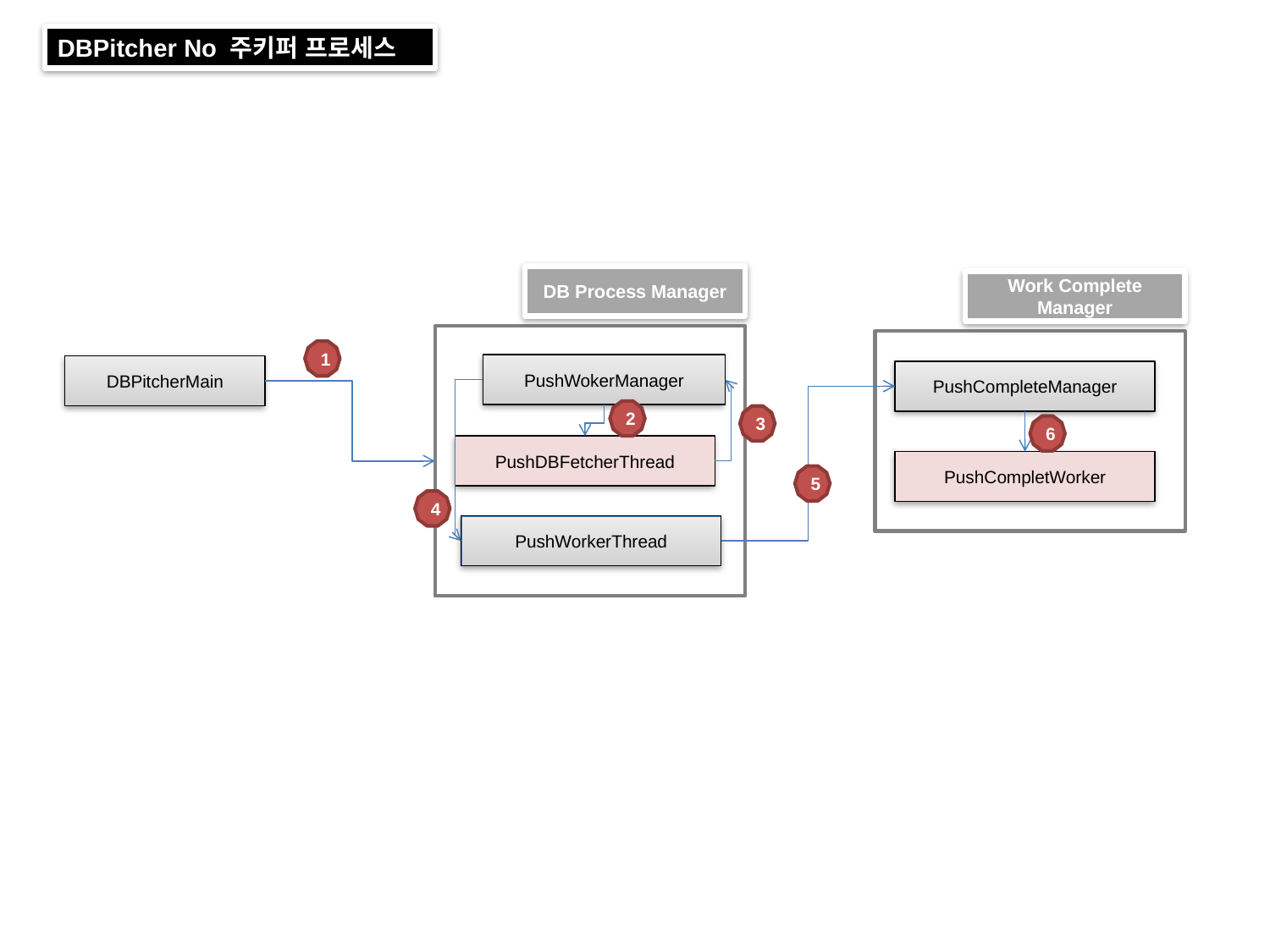

DBPitcher No 주키퍼 프로세스
DB Process Manager
Work Complete Manager

1
PushWokerManager
DBPitcherMain
PushCompleteManager
2
3
6
PushDBFetcherThread
PushCompletWorker
5
4
PushWorkerThread